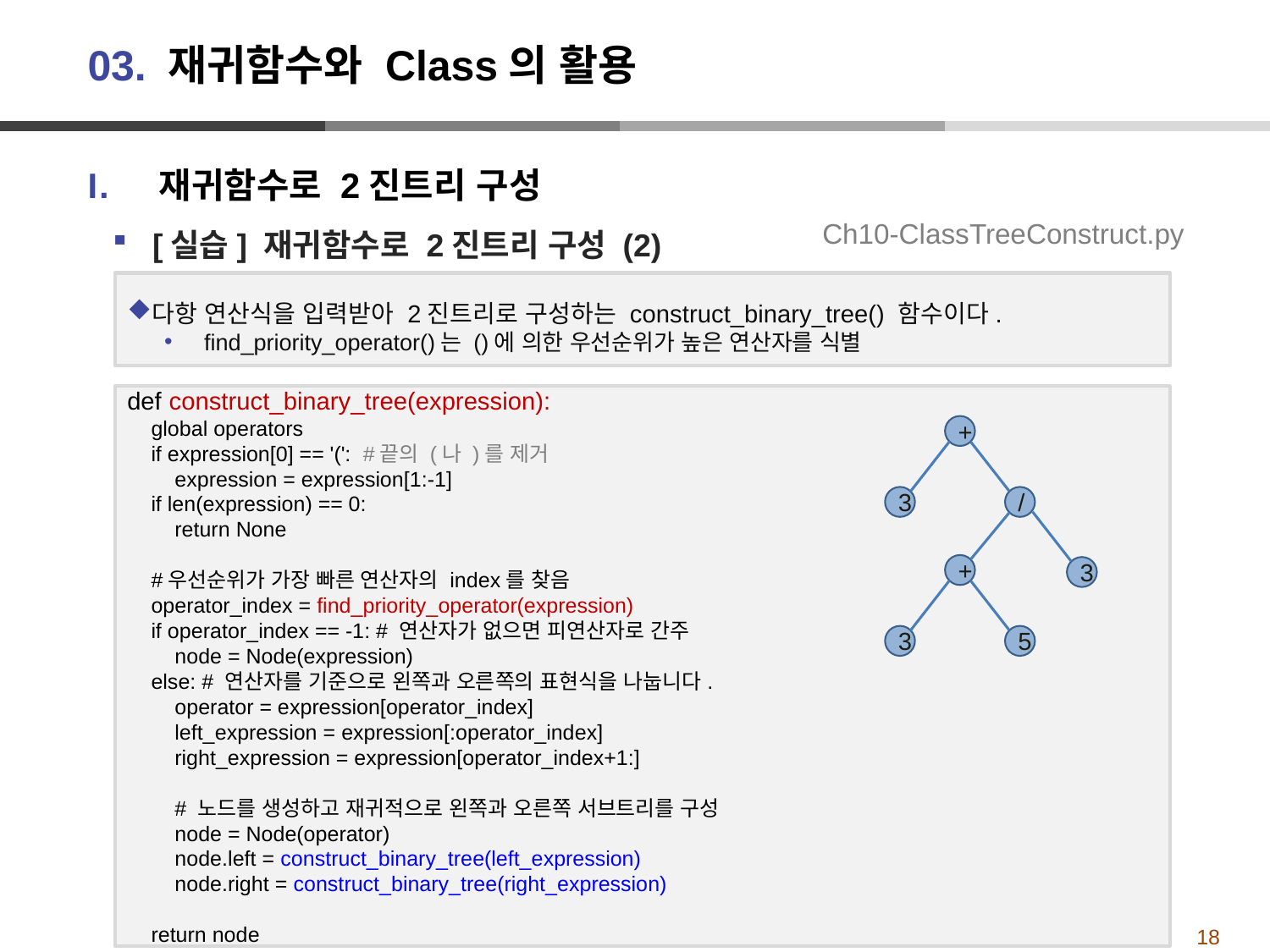

# 03. 재귀함수와 Class의 활용
재귀함수로 2진트리 구성
[실습] 재귀함수로 2진트리 구성 (2)
Ch10-ClassTreeConstruct.py
다항 연산식을 입력받아 2진트리로 구성하는 construct_binary_tree() 함수이다.
find_priority_operator()는 ()에 의한 우선순위가 높은 연산자를 식별
def construct_binary_tree(expression):
    global operators
    if expression[0] == '(':  #끝의 (나 )를 제거
        expression = expression[1:-1]
    if len(expression) == 0:
        return None

    #우선순위가 가장 빠른 연산자의 index를 찾음
    operator_index = find_priority_operator(expression)
    if operator_index == -1: # 연산자가 없으면 피연산자로 간주
        node = Node(expression)
    else: # 연산자를 기준으로 왼쪽과 오른쪽의 표현식을 나눕니다.
        operator = expression[operator_index]
        left_expression = expression[:operator_index]
        right_expression = expression[operator_index+1:]

        # 노드를 생성하고 재귀적으로 왼쪽과 오른쪽 서브트리를 구성
        node = Node(operator)
        node.left = construct_binary_tree(left_expression)
        node.right = construct_binary_tree(right_expression)

    return node
+
3
/
+
3
5
3